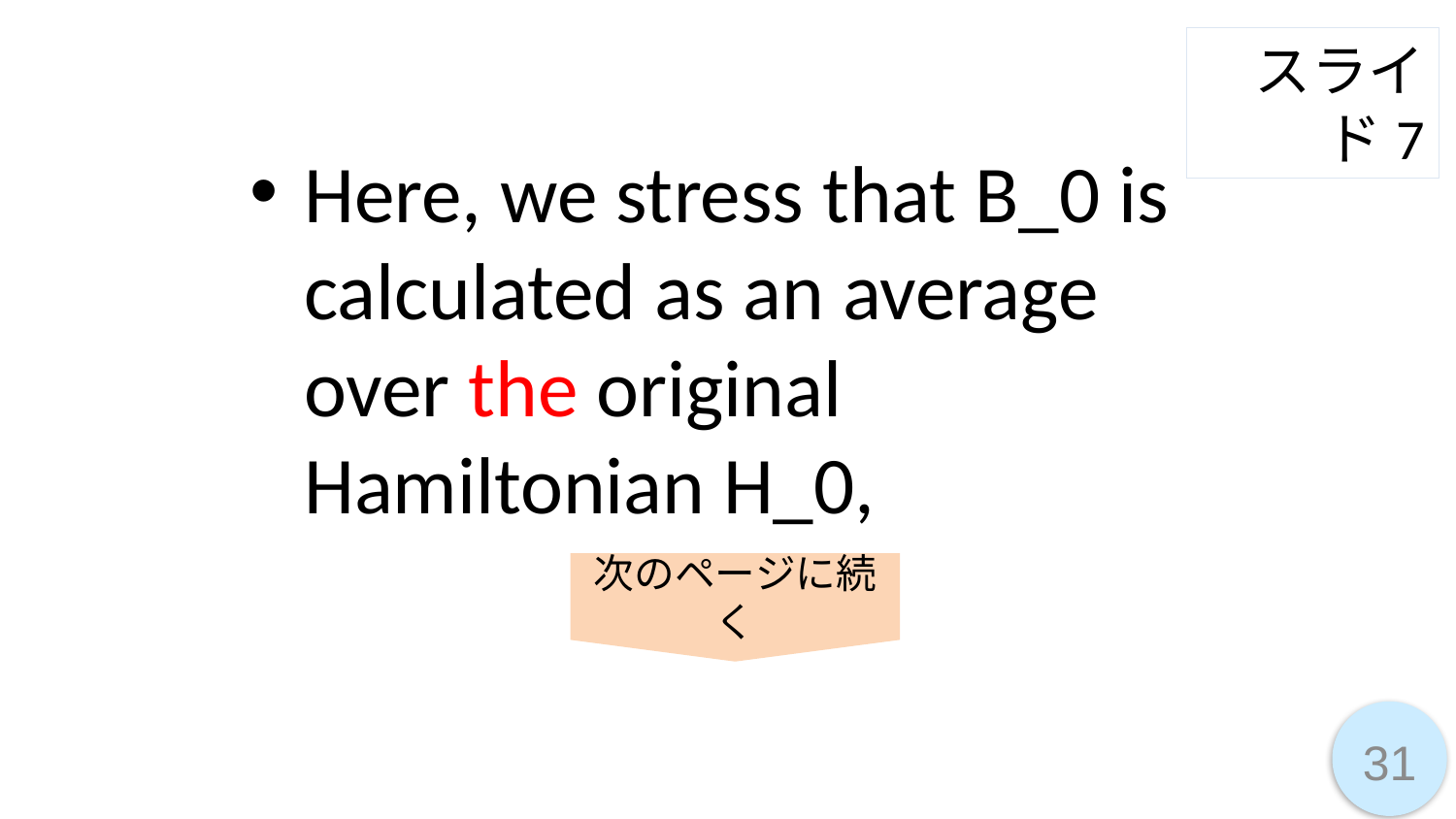

スライド7
Here, we stress that B_0 is calculated as an average over the original Hamiltonian H_0,
次のページに続く
31